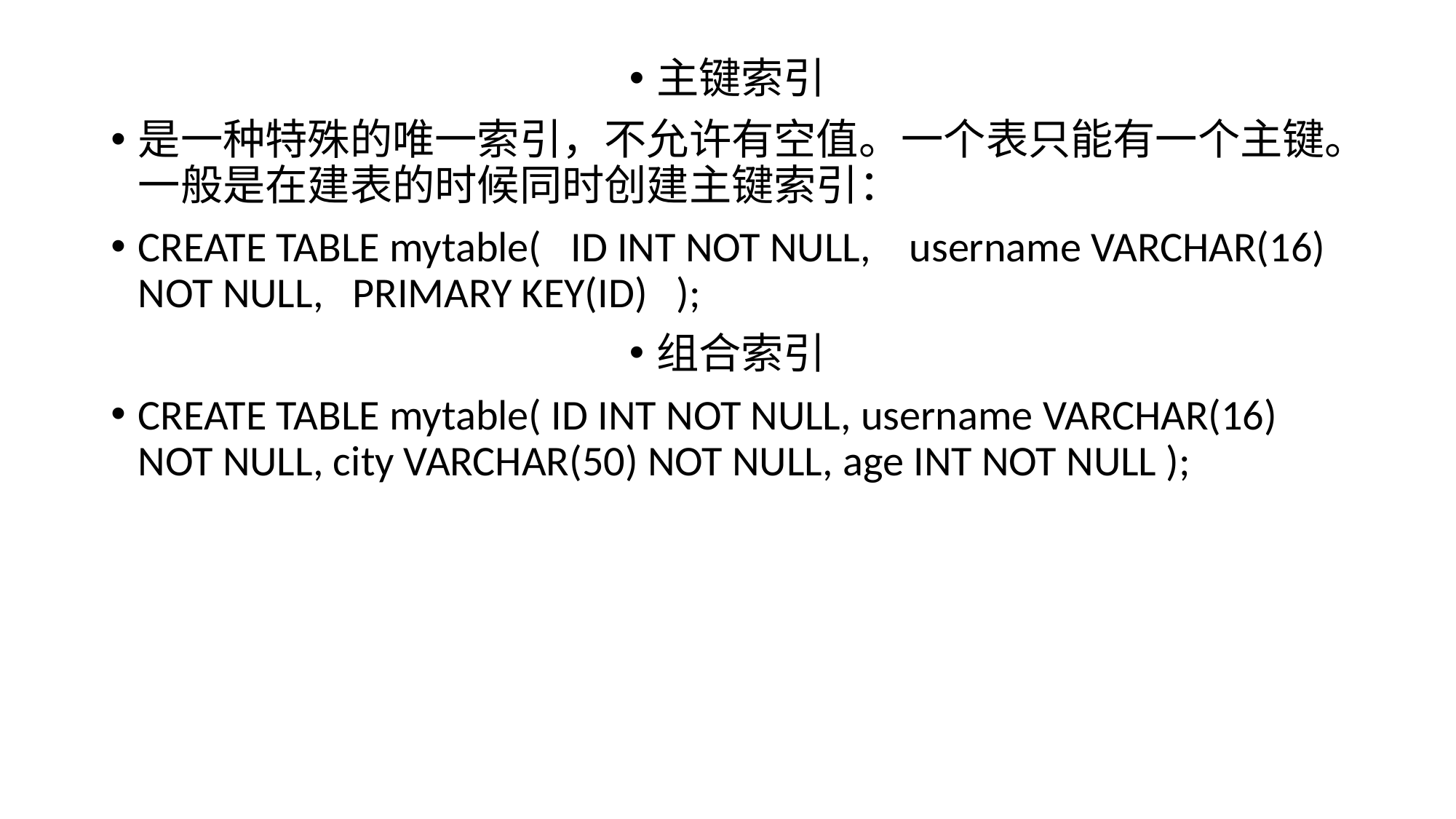

主键索引
是一种特殊的唯一索引，不允许有空值。一个表只能有一个主键。一般是在建表的时候同时创建主键索引：
CREATE TABLE mytable(   ID INT NOT NULL,    username VARCHAR(16) NOT NULL,   PRIMARY KEY(ID)   );
组合索引
CREATE TABLE mytable( ID INT NOT NULL, username VARCHAR(16) NOT NULL, city VARCHAR(50) NOT NULL, age INT NOT NULL );